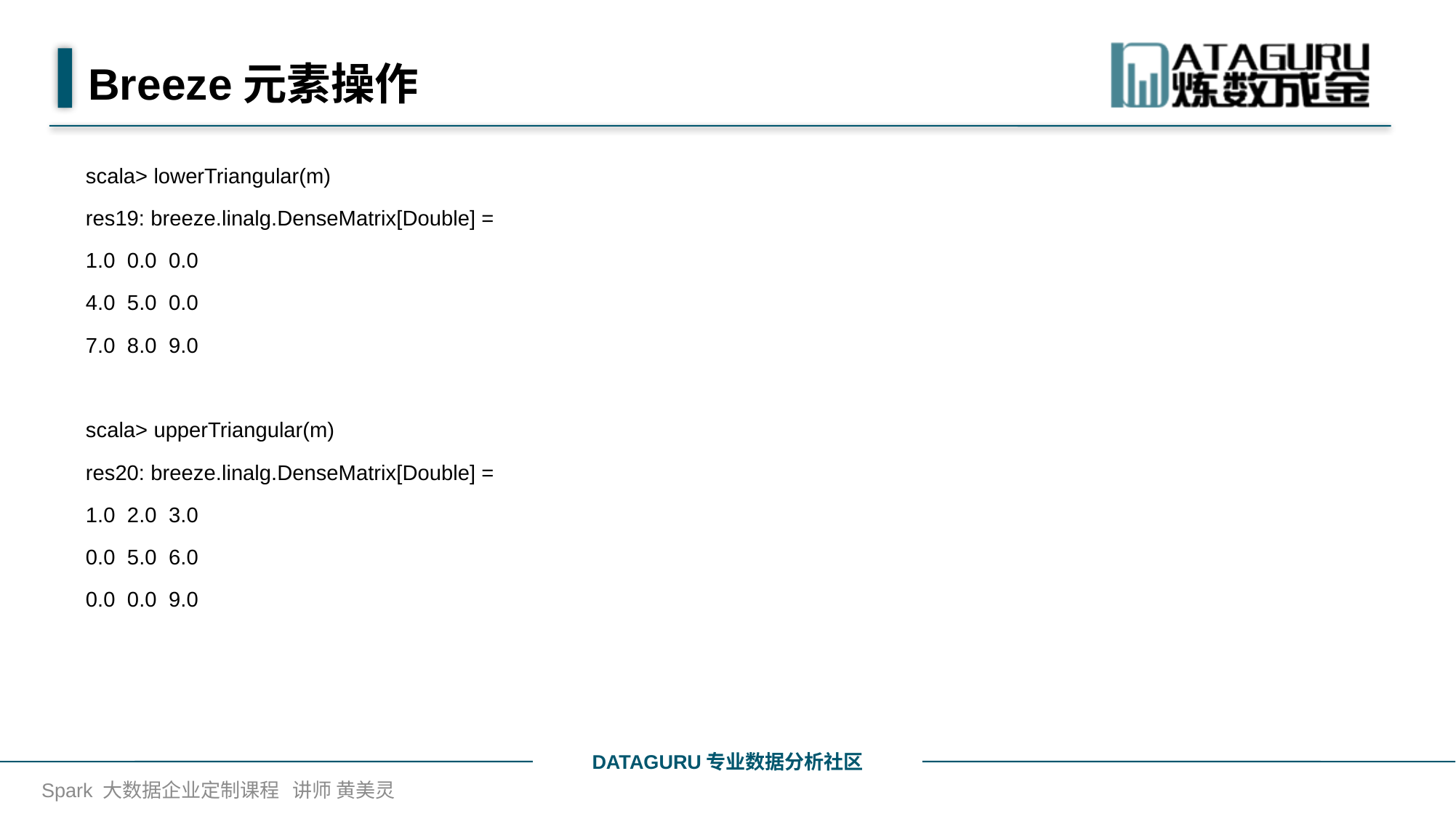

# Breeze元素操作
scala> lowerTriangular(m)
res19: breeze.linalg.DenseMatrix[Double] =
1.0  0.0  0.0
4.0  5.0  0.0
7.0  8.0  9.0

scala> upperTriangular(m)
res20: breeze.linalg.DenseMatrix[Double] =
1.0  2.0  3.0
0.0  5.0  6.0
0.0  0.0  9.0